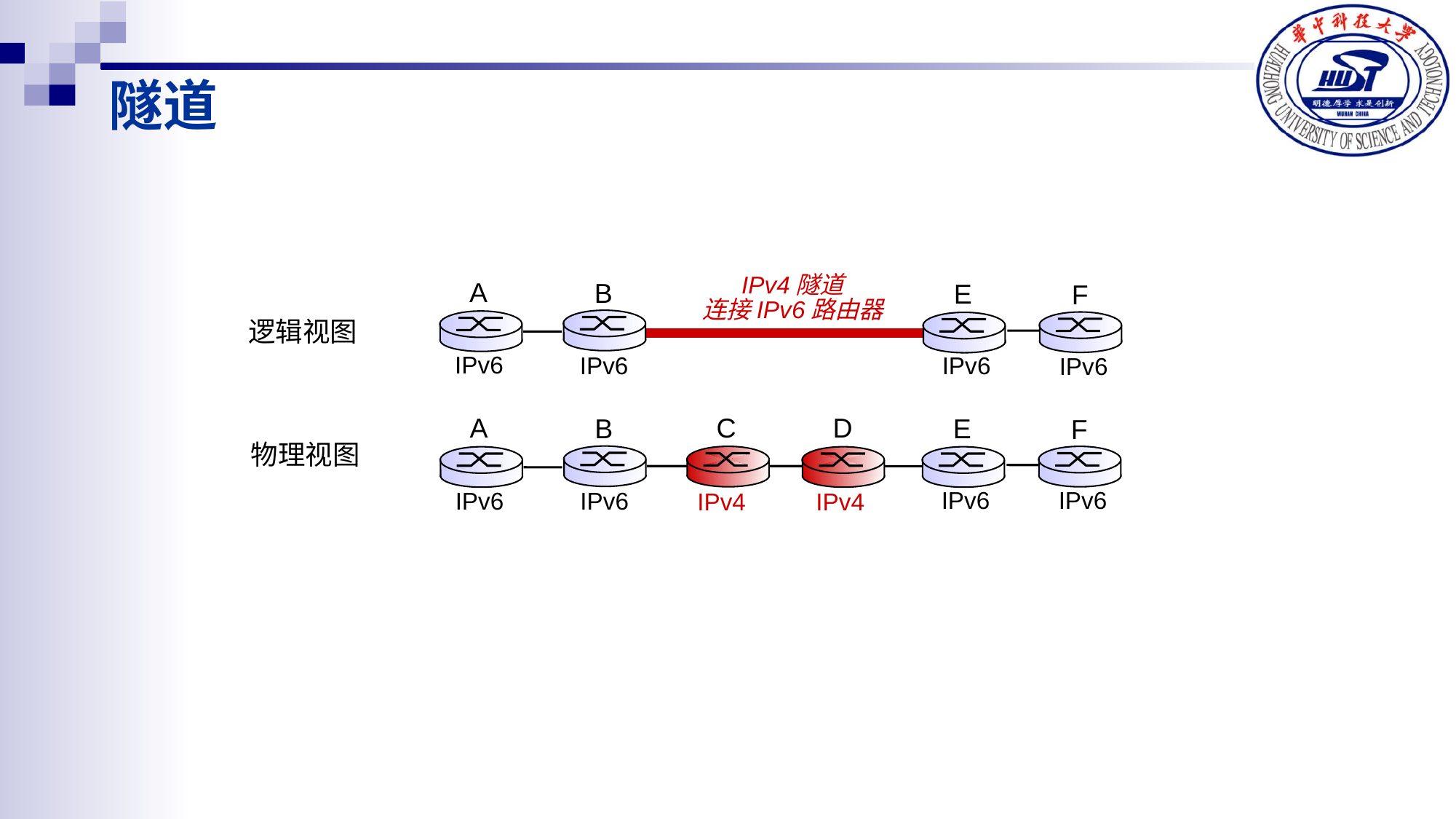

隧道
IPv4隧道
连接IPv6路由器
A
B

IPv6
IPv6
E
F

IPv6
IPv6
逻辑视图

C
D
A
B

IPv6
IPv6
E
F

IPv6
IPv6
物理视图

IPv4
IPv4